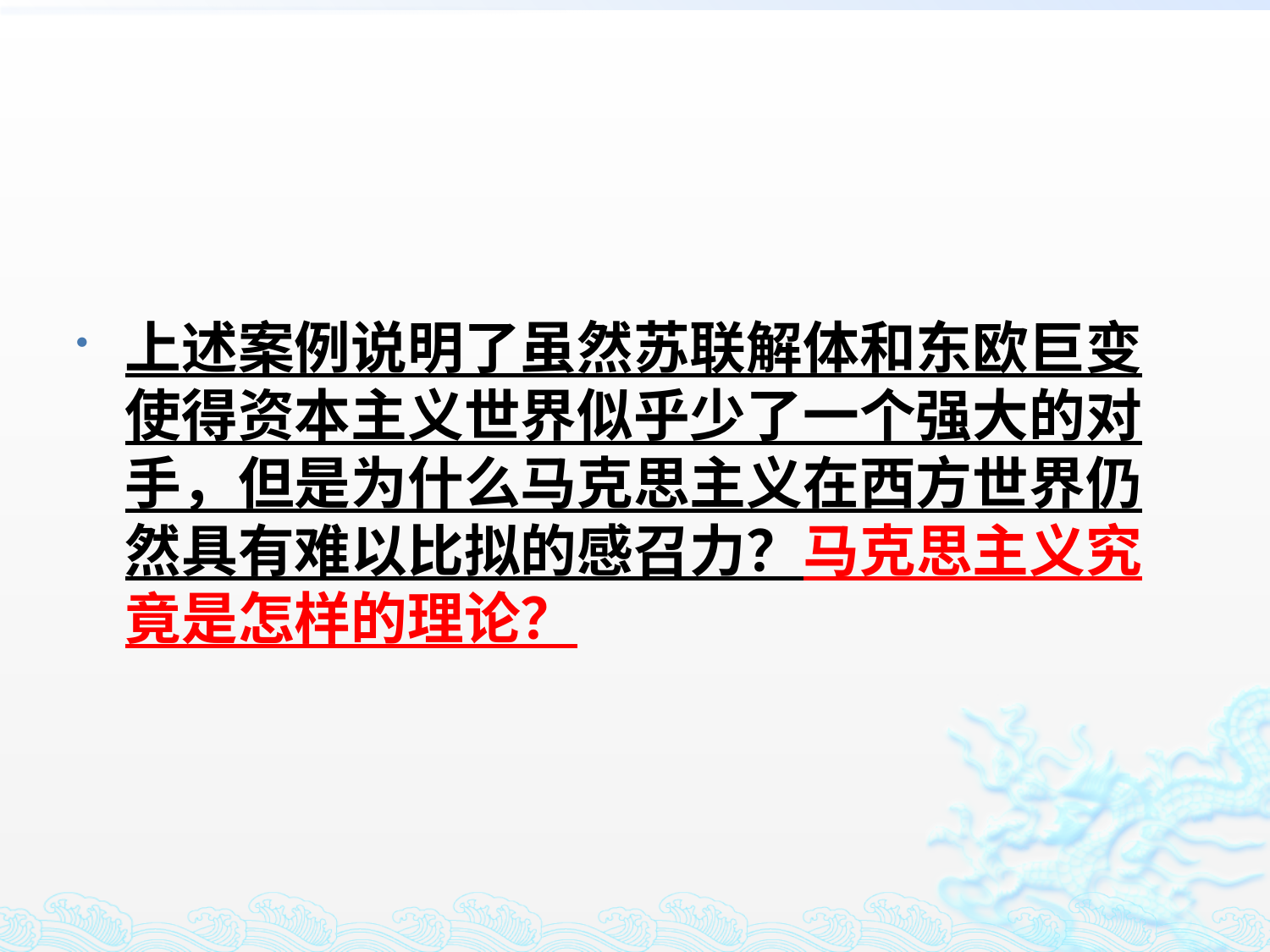

上述案例说明了虽然苏联解体和东欧巨变使得资本主义世界似乎少了一个强大的对手，但是为什么马克思主义在西方世界仍然具有难以比拟的感召力？马克思主义究竟是怎样的理论？